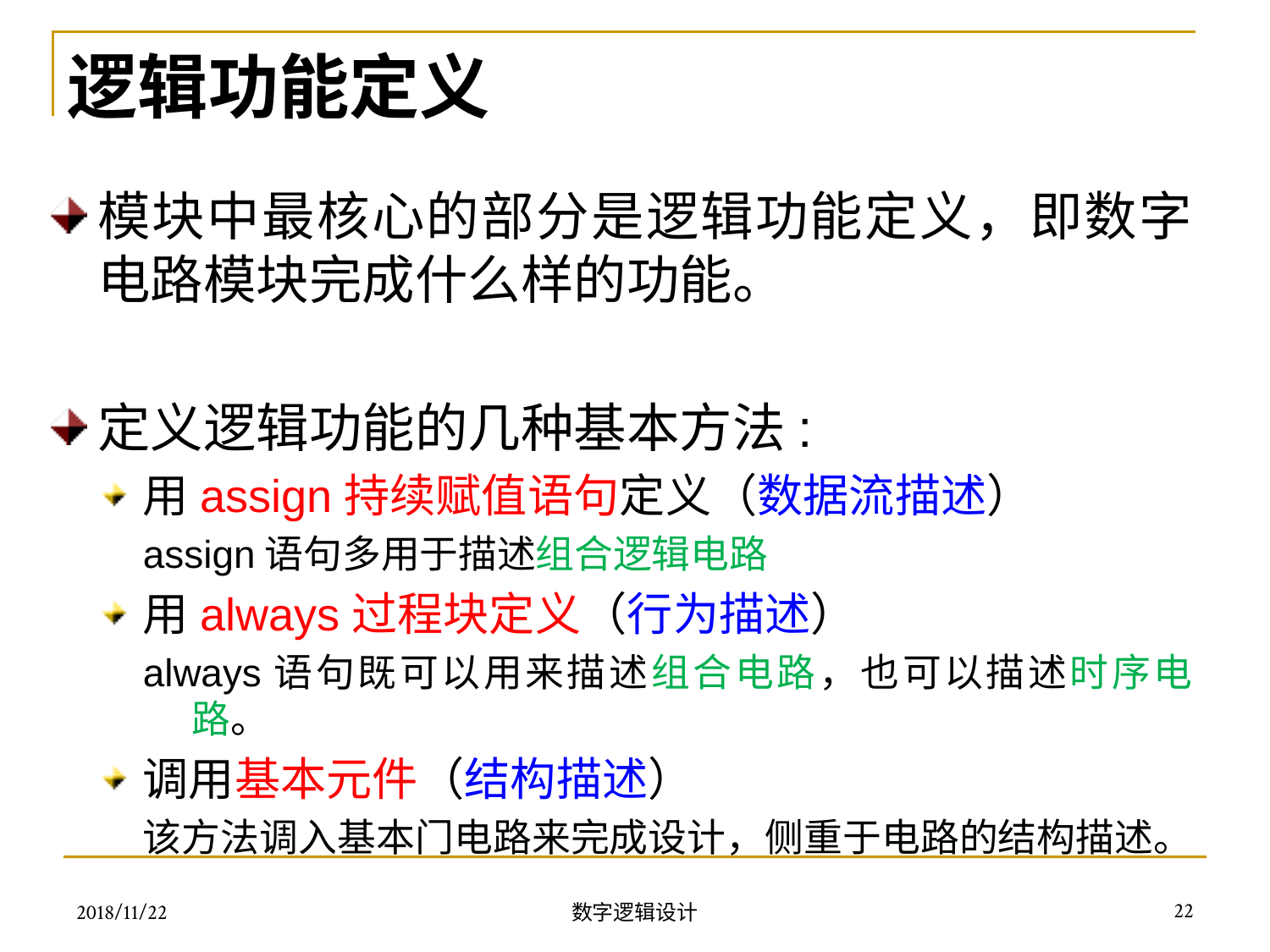

逻辑功能定义
模块中最核心的部分是逻辑功能定义，即数字电路模块完成什么样的功能。

定义逻辑功能的几种基本方法:
用assign持续赋值语句定义（数据流描述）
assign语句多用于描述组合逻辑电路
用always过程块定义（行为描述）
always语句既可以用来描述组合电路，也可以描述时序电路。
调用基本元件（结构描述）
该方法调入基本门电路来完成设计，侧重于电路的结构描述。

2018/11/22
22
数字逻辑设计